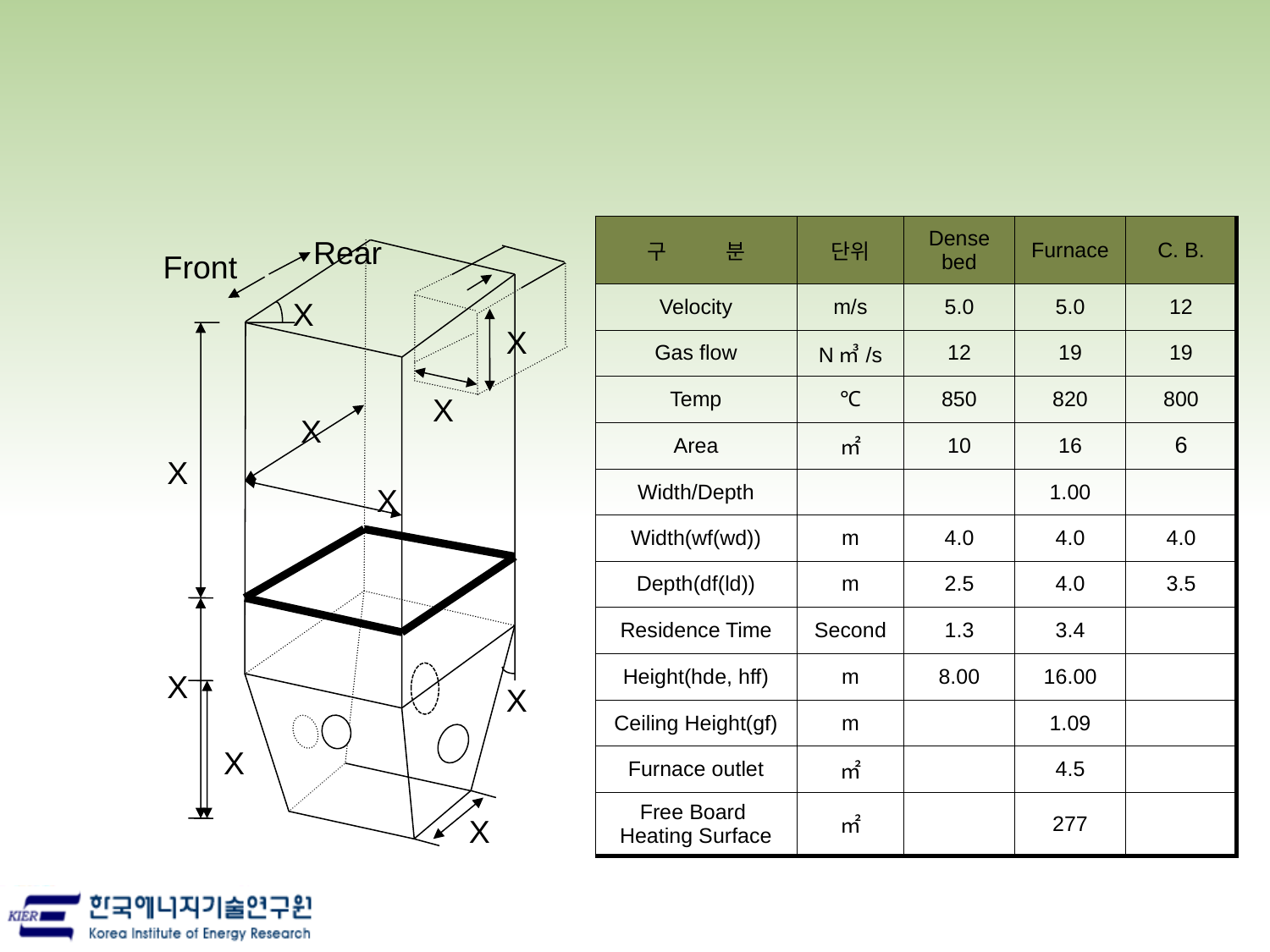

#
| 구          분 | 단위 | Dense bed | Furnace | C. B. |
| --- | --- | --- | --- | --- |
| Velocity | m/s | 5.0 | 5.0 | 12 |
| Gas flow | N㎥/s | 12 | 19 | 19 |
| Temp | ℃ | 850 | 820 | 800 |
| Area | ㎡ | 10 | 16 | 6 |
| Width/Depth |  |  | 1.00 |  |
| Width(wf(wd)) | m | 4.0 | 4.0 | 4.0 |
| Depth(df(ld)) | m | 2.5 | 4.0 | 3.5 |
| Residence Time | Second | 1.3 | 3.4 |  |
| Height(hde, hff) | m | 8.00 | 16.00 |  |
| Ceiling Height(gf) | m |  | 1.09 |  |
| Furnace outlet | ㎡ |  | 4.5 |  |
| Free Board Heating Surface | ㎡ |  | 277 |  |
Rear

Front

X

X

X

X
X
X

X

X

X

X